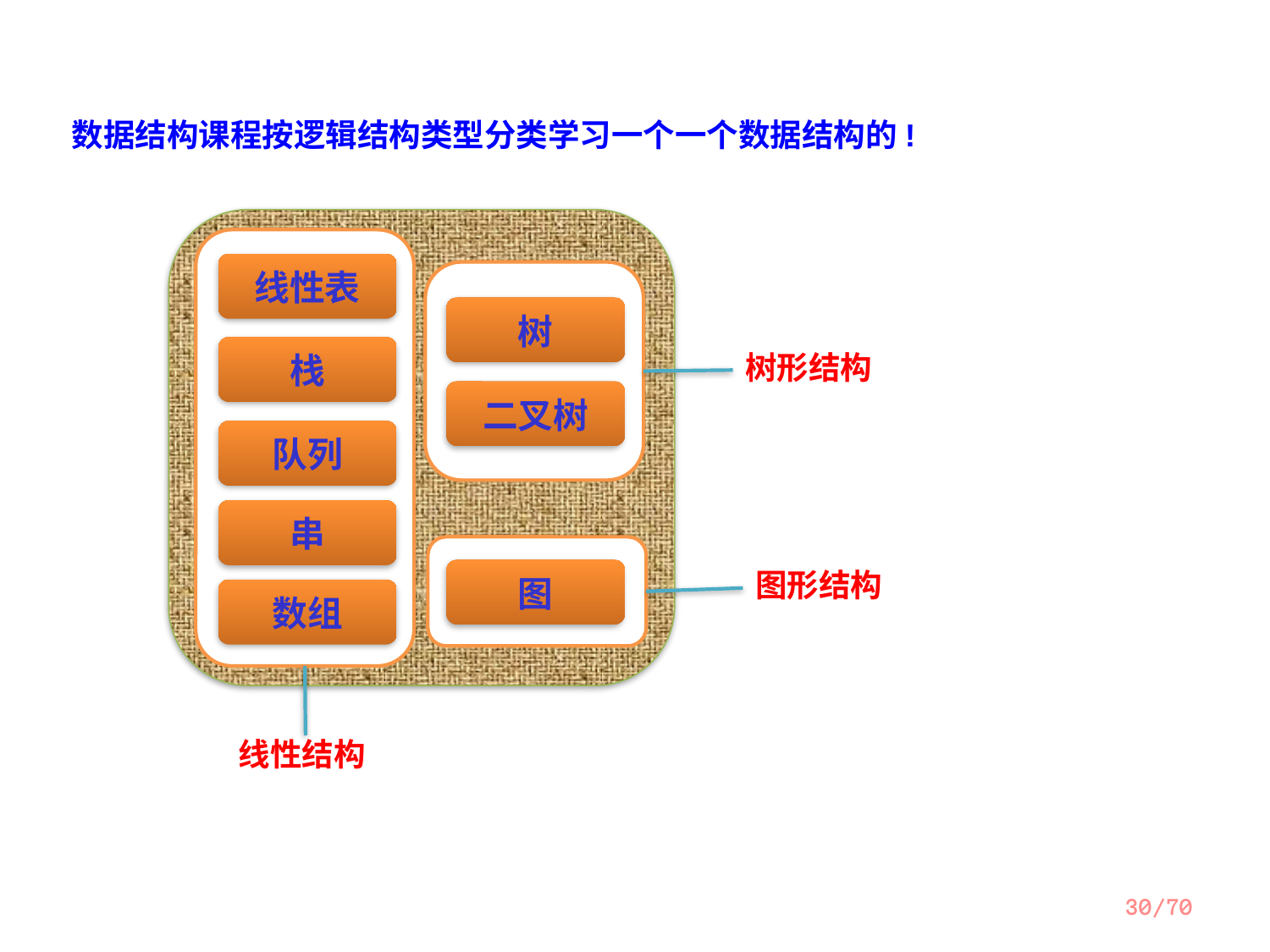

数据结构课程按逻辑结构类型分类学习一个一个数据结构的!

线性结构
线性表

树形结构
树
栈
二叉树
队列
串

图形结构
图
数组
30/70